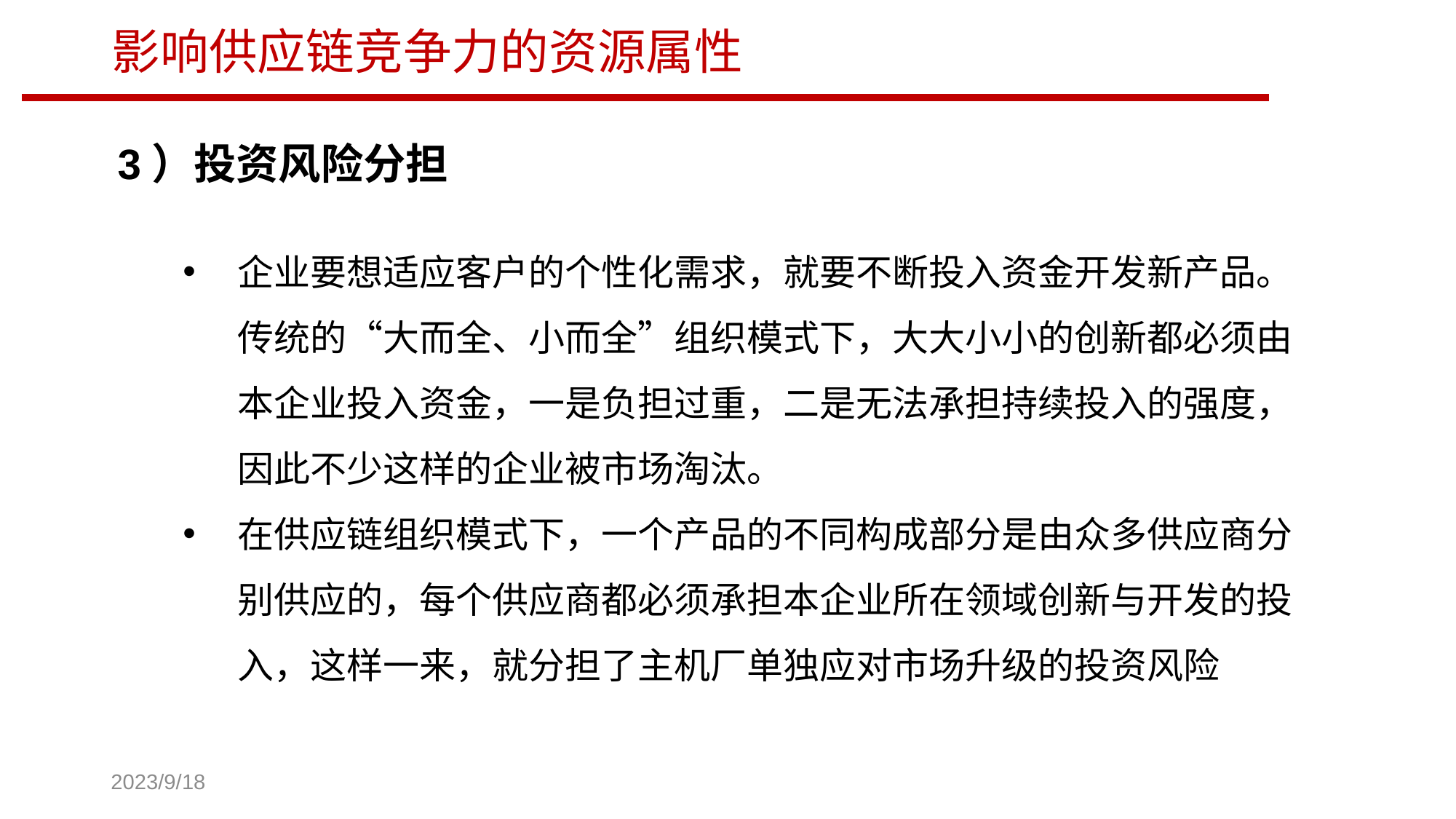

影响供应链竞争力的资源属性
3）投资风险分担
企业要想适应客户的个性化需求，就要不断投入资金开发新产品。传统的“大而全、小而全”组织模式下，大大小小的创新都必须由本企业投入资金，一是负担过重，二是无法承担持续投入的强度，因此不少这样的企业被市场淘汰。
在供应链组织模式下，一个产品的不同构成部分是由众多供应商分别供应的，每个供应商都必须承担本企业所在领域创新与开发的投入，这样一来，就分担了主机厂单独应对市场升级的投资风险
2023/9/18